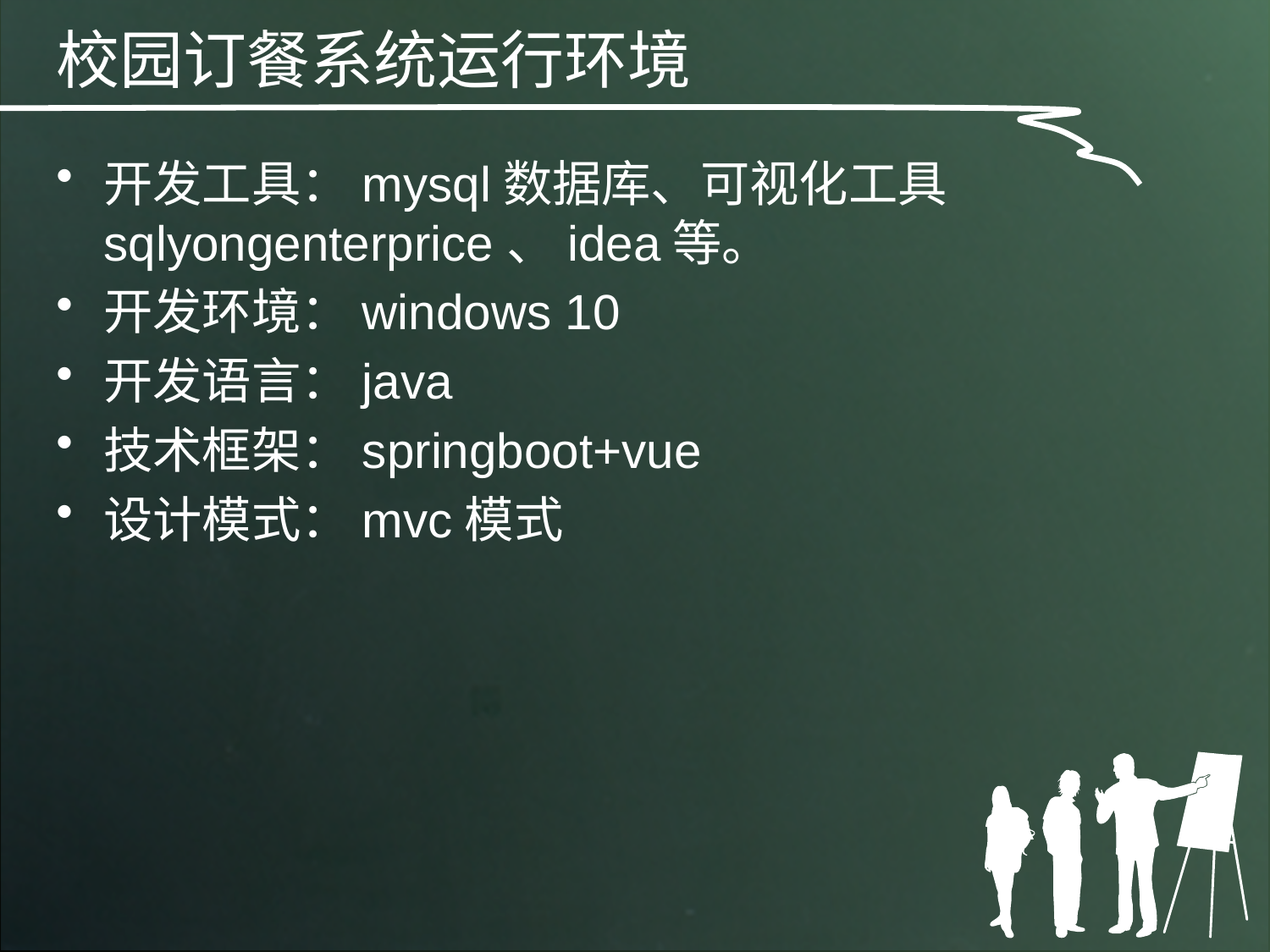

# 校园订餐系统运行环境

开发工具：mysql数据库、可视化工具sqlyongenterprice、idea等。
开发环境：windows 10
开发语言：java
技术框架：springboot+vue
设计模式：mvc模式